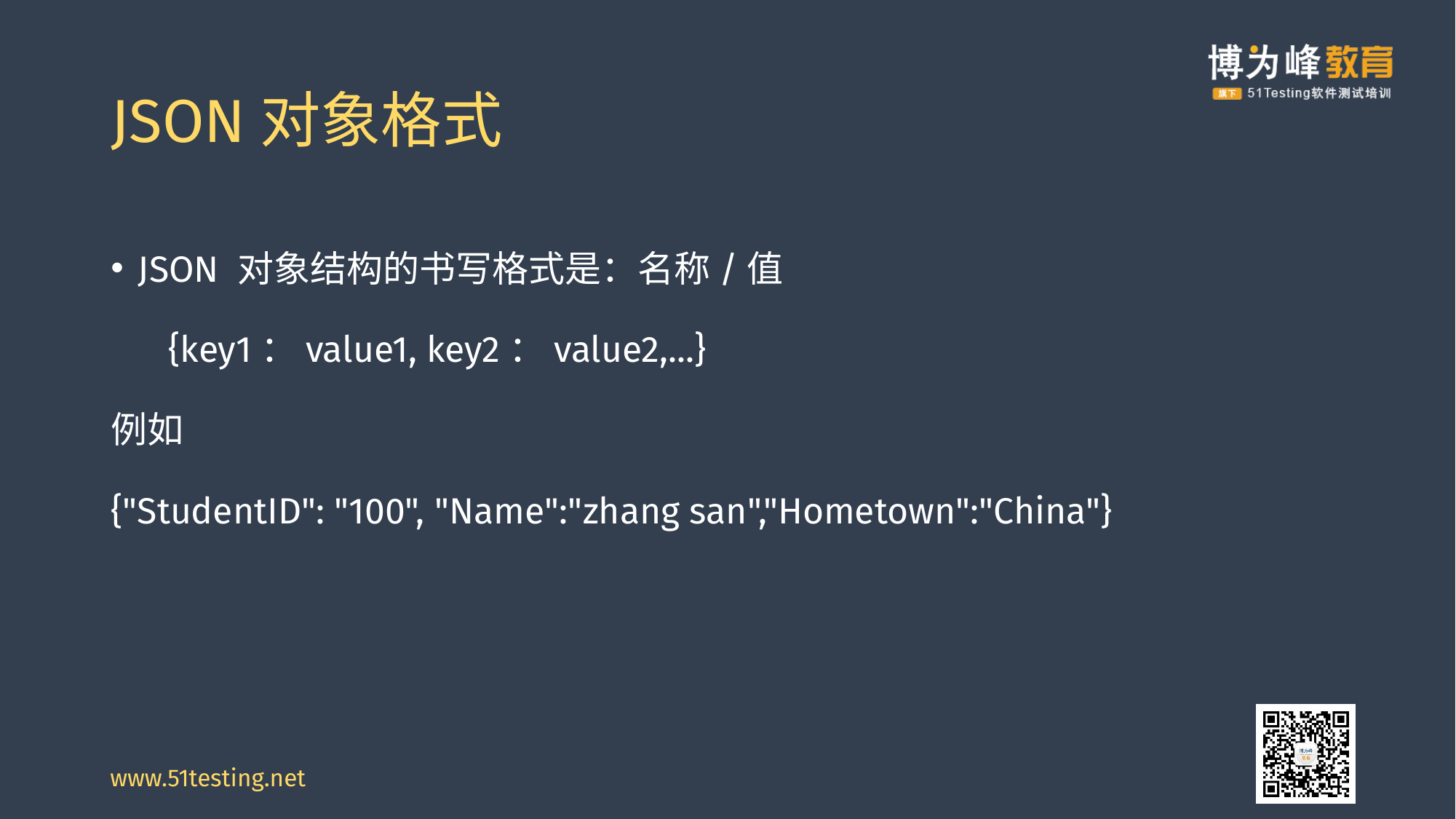

# json对象格式
JSON 对象结构的书写格式是：名称/值
      {key1：value1, key2：value2,...}
例如
{"StudentID": "100", "Name":"zhang san","Hometown":"China"}